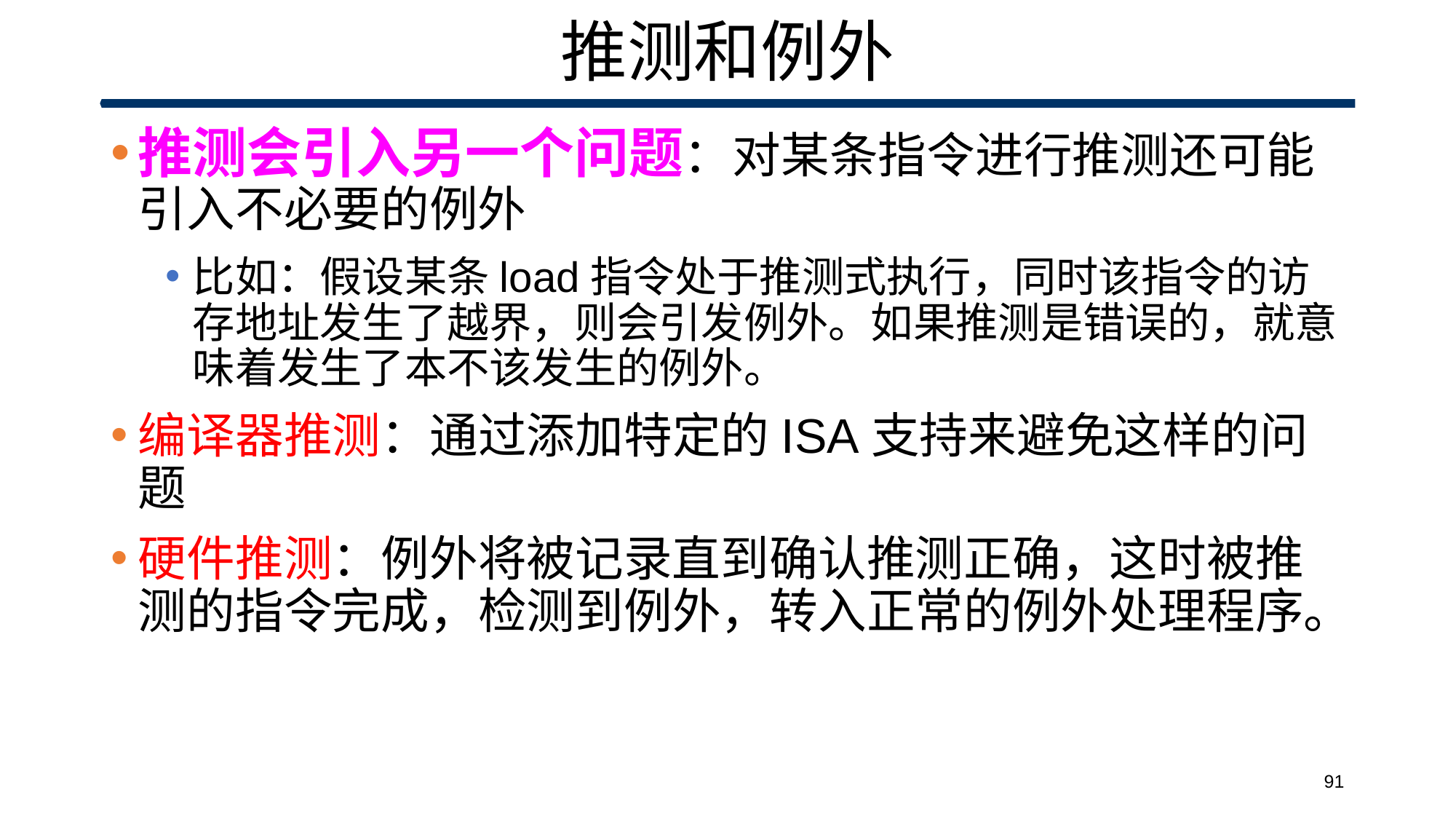

# 推测和例外
推测会引入另一个问题：对某条指令进行推测还可能引入不必要的例外
比如：假设某条load指令处于推测式执行，同时该指令的访存地址发生了越界，则会引发例外。如果推测是错误的，就意味着发生了本不该发生的例外。
编译器推测：通过添加特定的ISA支持来避免这样的问题
硬件推测：例外将被记录直到确认推测正确，这时被推测的指令完成，检测到例外，转入正常的例外处理程序。
91